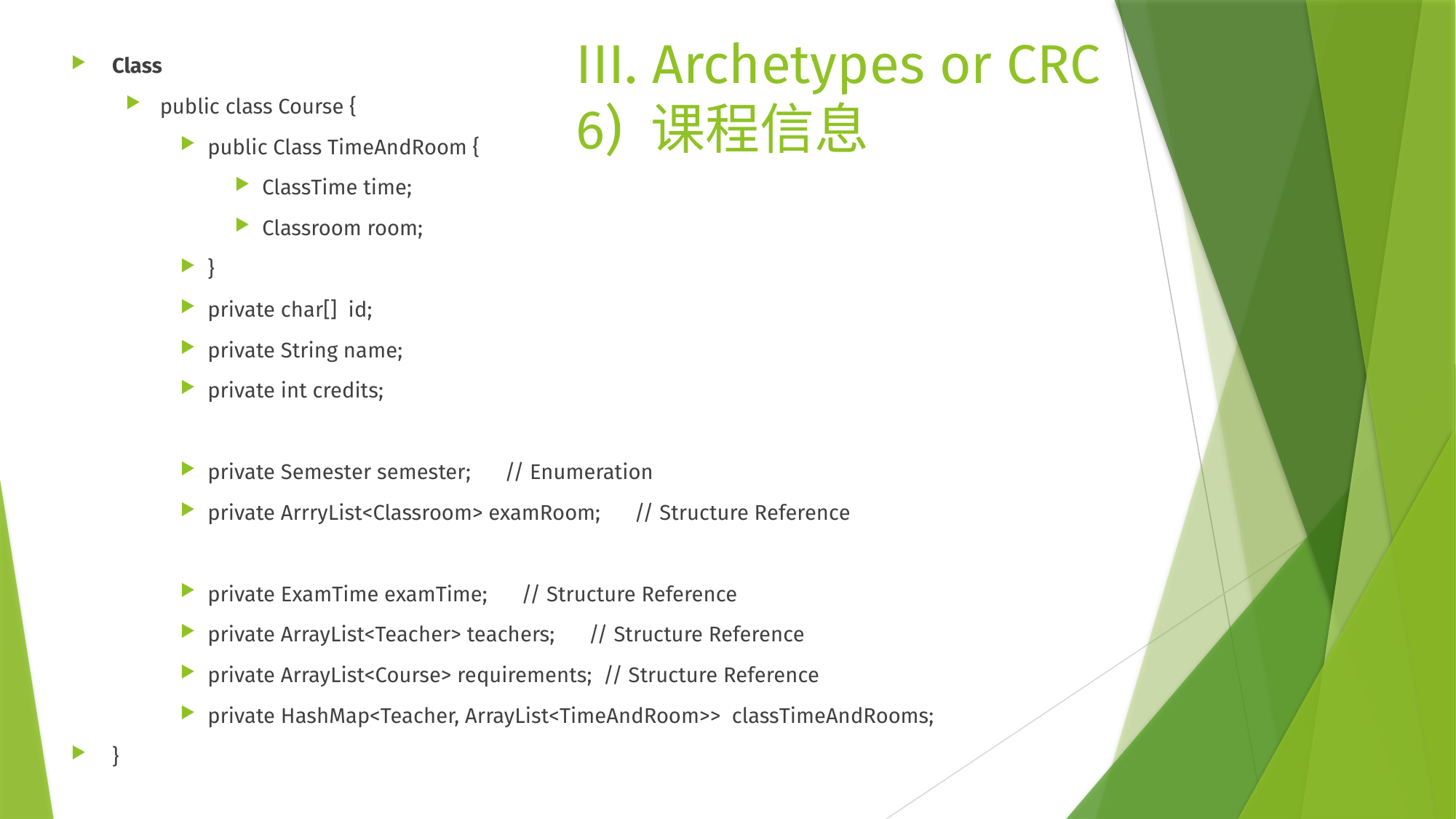

# III. Archetypes or CRC 6) 课程信息
Class
public class Course {
public Class TimeAndRoom {
ClassTime time;
Classroom room;
}
private char[]  id;
private String name;
private int credits;

private Semester semester;      // Enumeration
private ArrryList<Classroom> examRoom;      // Structure Reference

private ExamTime examTime;      // Structure Reference
private ArrayList<Teacher> teachers;      // Structure Reference
private ArrayList<Course> requirements;  // Structure Reference
private HashMap<Teacher, ArrayList<TimeAndRoom>>  classTimeAndRooms;
}